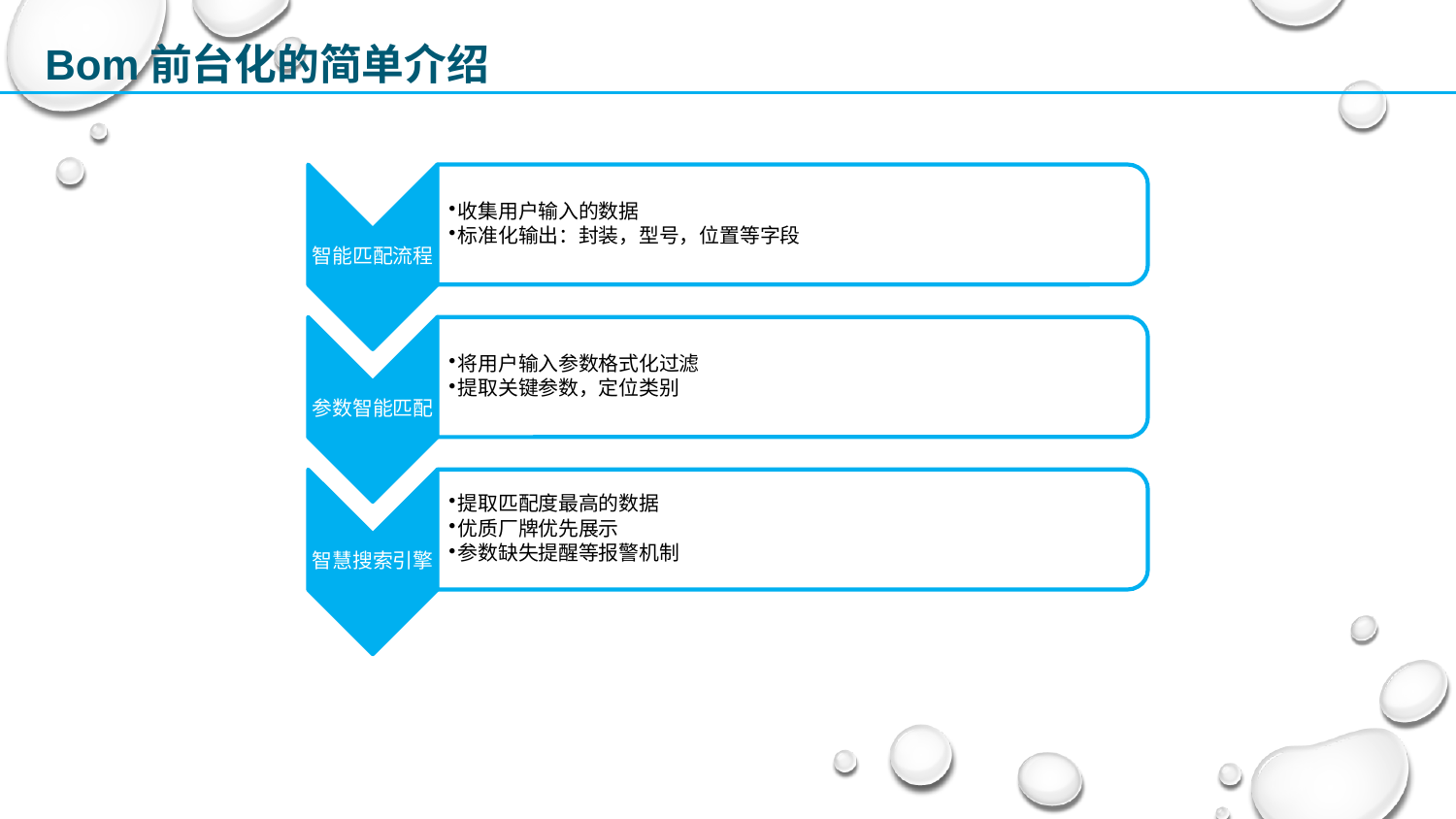

Bom前台化的简单介绍
智能匹配流程
收集用户输入的数据
标准化输出：封装，型号，位置等字段
参数智能匹配
将用户输入参数格式化过滤
提取关键参数，定位类别
智慧搜索引擎
提取匹配度最高的数据
优质厂牌优先展示
参数缺失提醒等报警机制